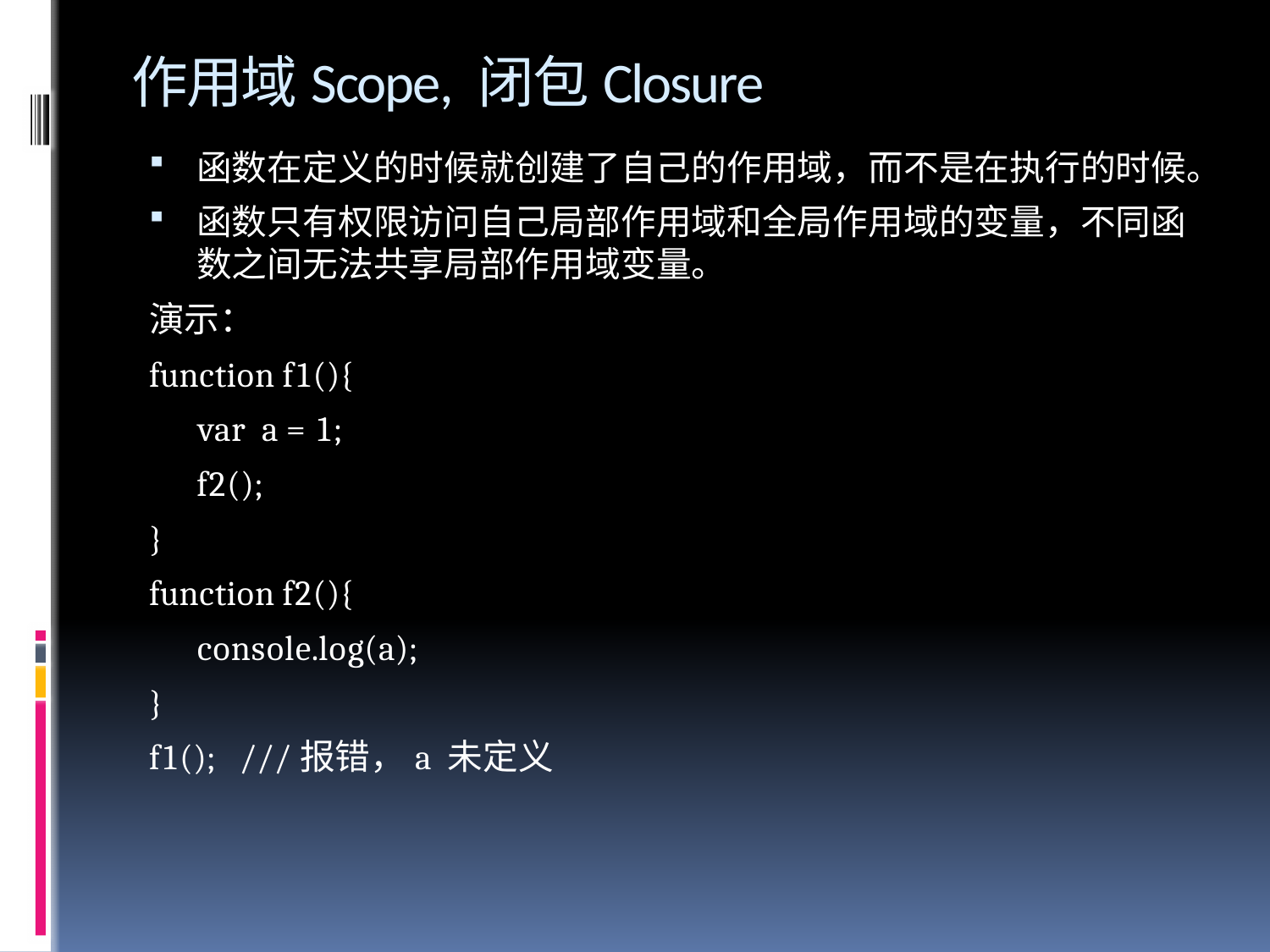

# 作用域Scope, 闭包Closure
函数在定义的时候就创建了自己的作用域，而不是在执行的时候。
函数只有权限访问自己局部作用域和全局作用域的变量，不同函数之间无法共享局部作用域变量。
演示：
function f1(){
	var  a = 1;
	f2();
}
function f2(){
	console.log(a);
}
f1();   ///报错，a 未定义